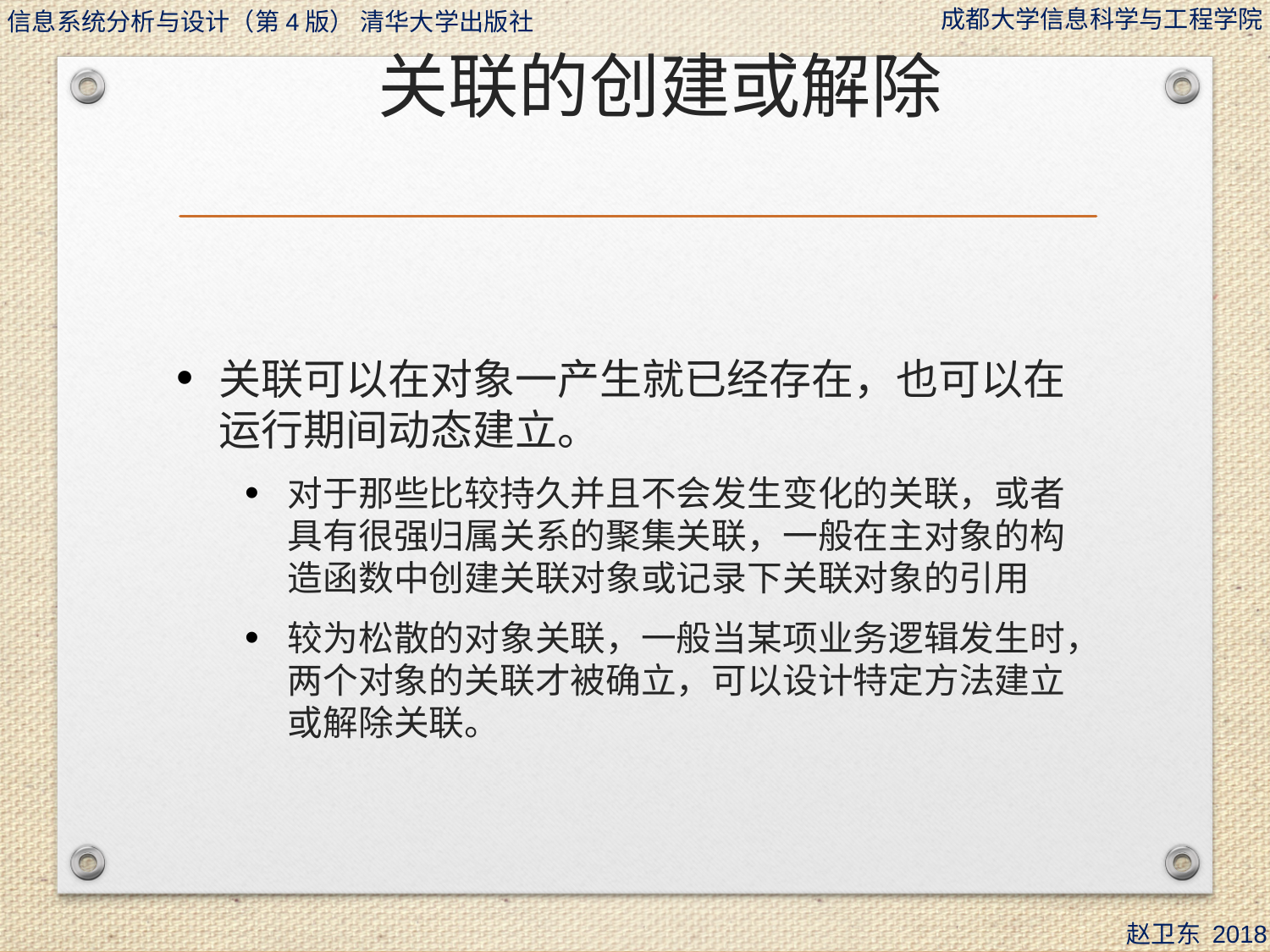

# 关联的创建或解除
关联可以在对象一产生就已经存在，也可以在运行期间动态建立。
对于那些比较持久并且不会发生变化的关联，或者具有很强归属关系的聚集关联，一般在主对象的构造函数中创建关联对象或记录下关联对象的引用
较为松散的对象关联，一般当某项业务逻辑发生时，两个对象的关联才被确立，可以设计特定方法建立或解除关联。